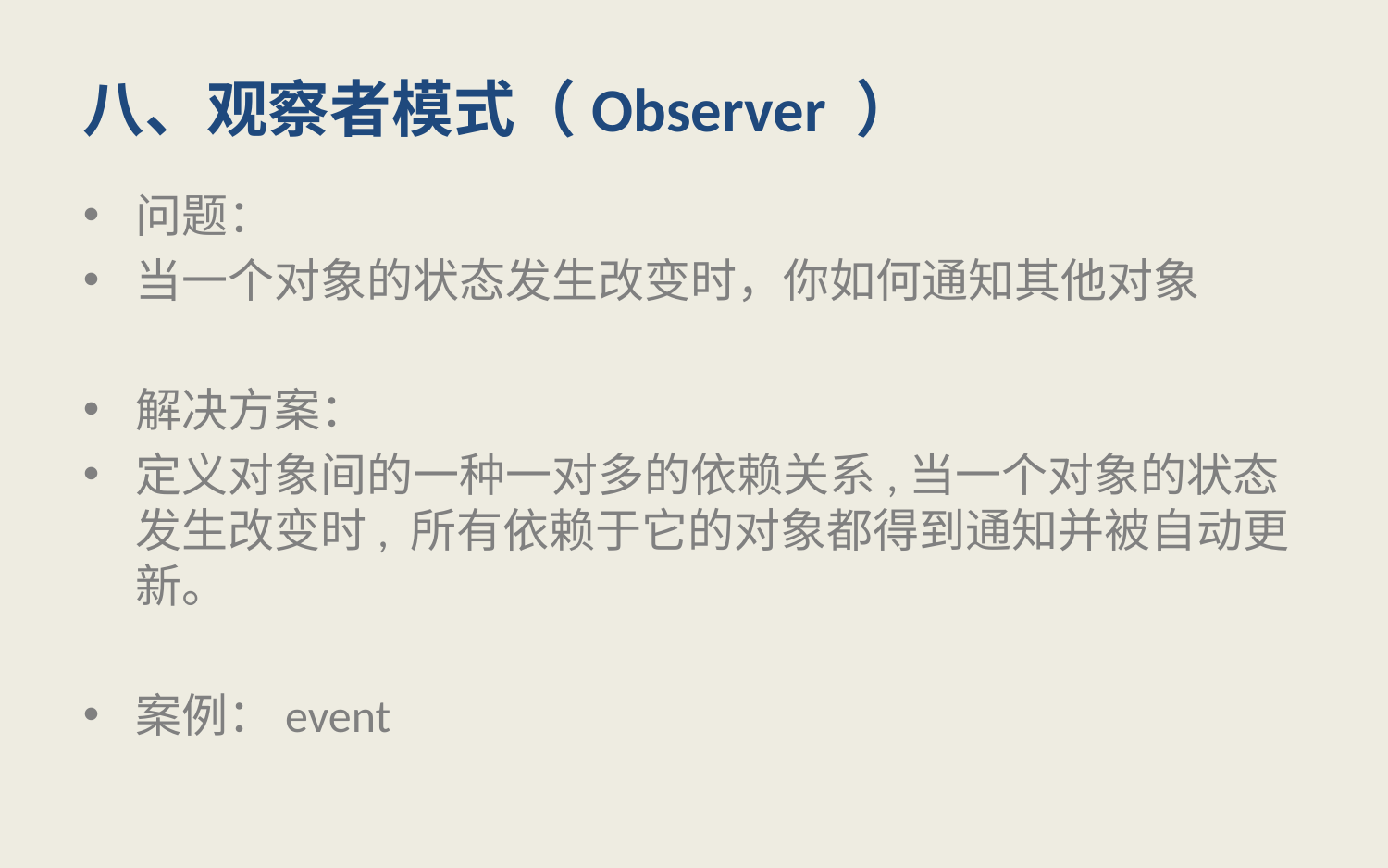

# 八、观察者模式（Observer ）
问题：
当一个对象的状态发生改变时，你如何通知其他对象

解决方案：
定义对象间的一种一对多的依赖关系,当一个对象的状态发生改变时, 所有依赖于它的对象都得到通知并被自动更新。

案例：event